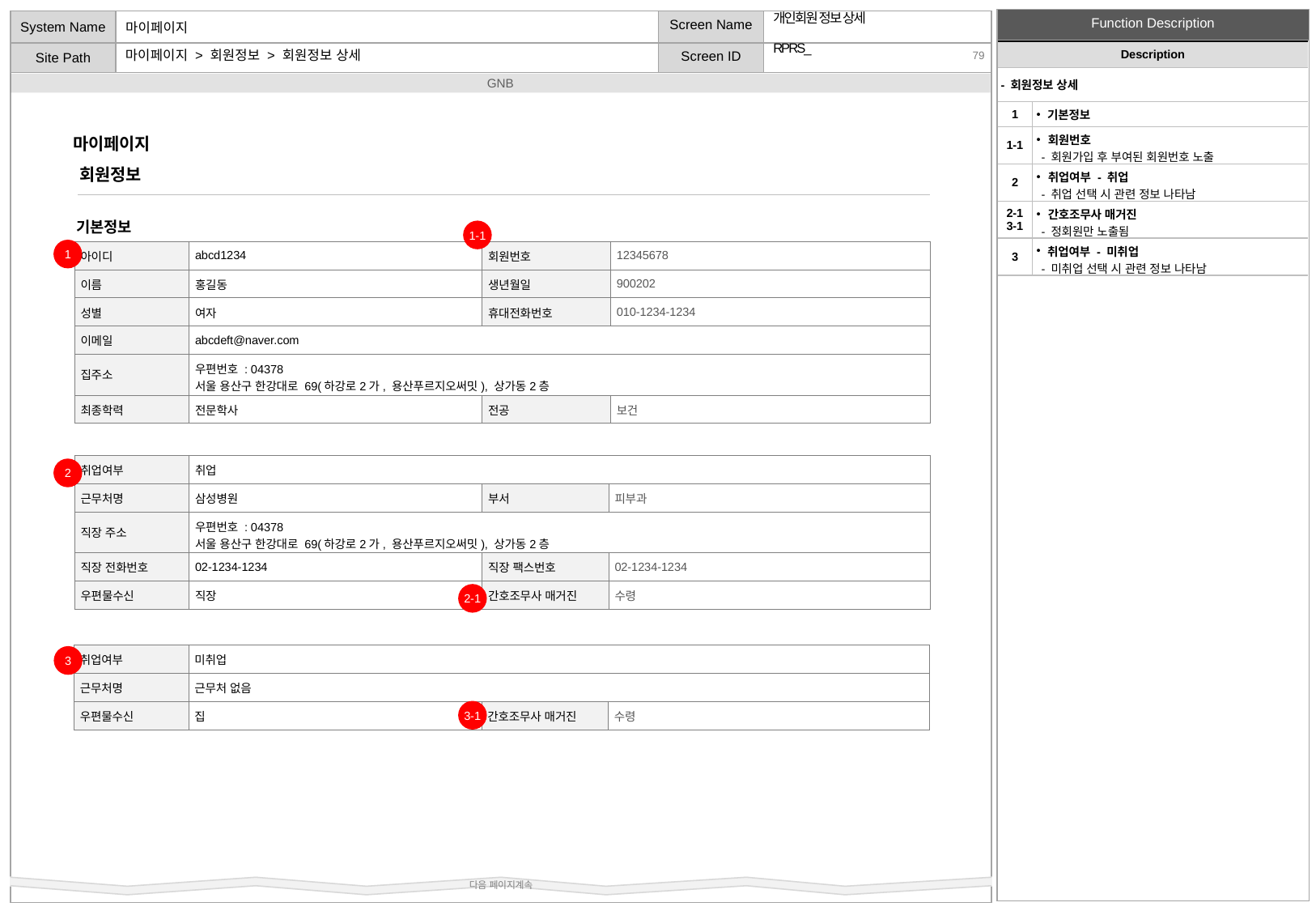

개인회원 정보 상세
| Description |  |
| --- | --- |
| - 회원정보 상세 |  |
| 1 | 기본정보 |
| 1-1 | 회원번호 - 회원가입 후 부여된 회원번호 노출 |
| 2 | 취업여부 - 취업 - 취업 선택 시 관련 정보 나타남 |
| 2-1 3-1 | 간호조무사 매거진 - 정회원만 노출됨 |
| 3 | 취업여부 - 미취업 - 미취업 선택 시 관련 정보 나타남 |
RPRS_
# 마이페이지 > 회원정보 > 회원정보 상세
마이페이지
회원정보
기본정보
1-1
1
| 아이디 | abcd1234 | 회원번호 | 12345678 |
| --- | --- | --- | --- |
| 이름 | 홍길동 | 생년월일 | 900202 |
| 성별 | 여자 | 휴대전화번호 | 010-1234-1234 |
| 이메일 | abcdeft@naver.com |  |  |
| 집주소 | 우편번호 : 04378 서울 용산구 한강대로 69(하강로2가, 용산푸르지오써밋), 상가동2층 |  |  |
| 최종학력 | 전문학사 | 전공 | 보건 |
| 취업여부 | 취업 |  |  |
| --- | --- | --- | --- |
| 근무처명 | 삼성병원 | 부서 | 피부과 |
| 직장 주소 | 우편번호 : 04378 서울 용산구 한강대로 69(하강로2가, 용산푸르지오써밋), 상가동2층 |  |  |
| 직장 전화번호 | 02-1234-1234 | 직장 팩스번호 | 02-1234-1234 |
| 우편물수신 | 직장 | 간호조무사 매거진 | 수령 |
2
2-1
| 취업여부 | 미취업 |  |  |
| --- | --- | --- | --- |
| 근무처명 | 근무처 없음 |  |  |
| 우편물수신 | 집 | 간호조무사 매거진 | 수령 |
3
3-1